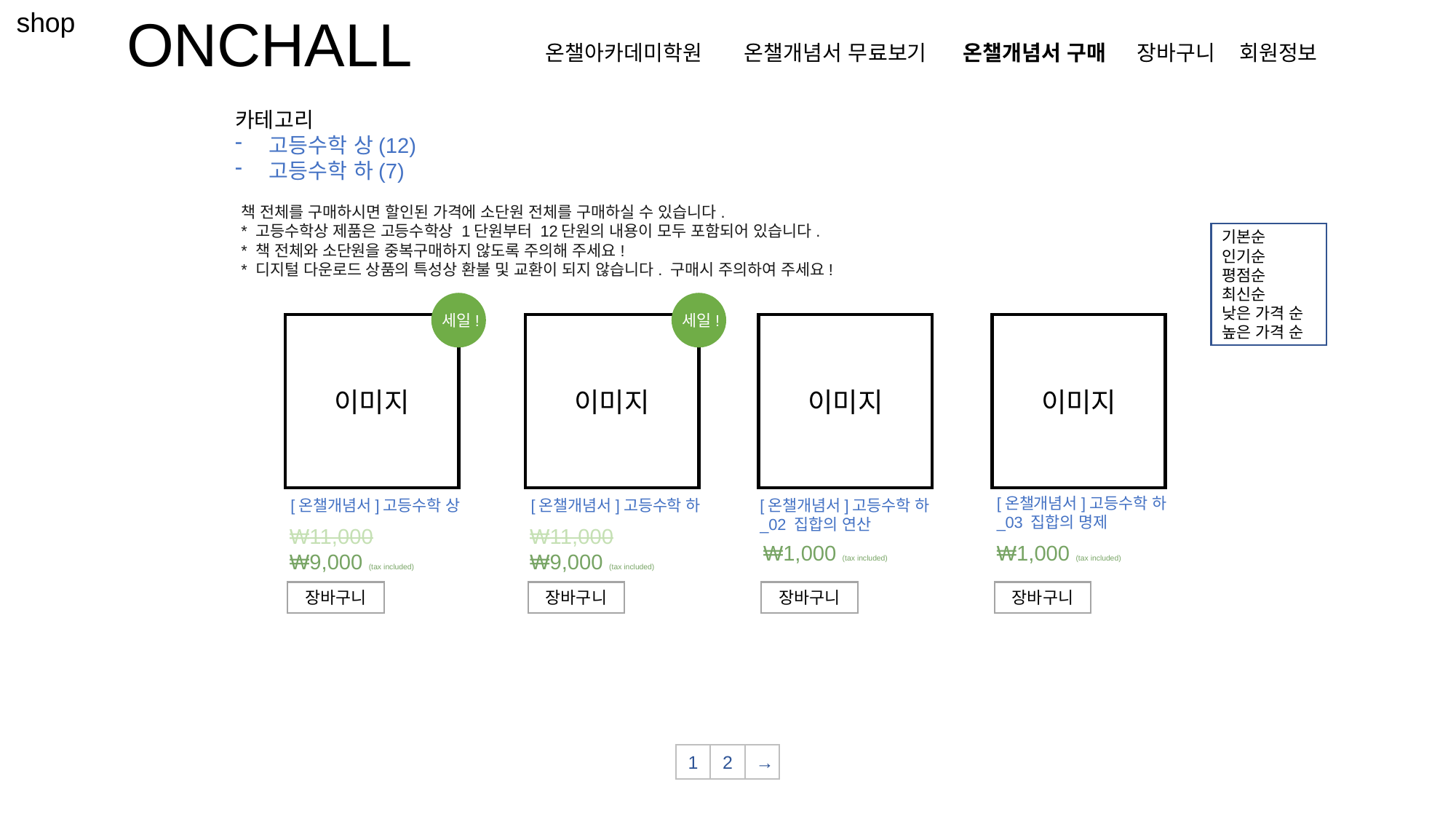

shop
ONCHALL
온챌아카데미학원       온챌개념서 무료보기      온챌개념서 구매     장바구니    회원정보
카테고리
고등수학 상(12)
고등수학 하(7)
책 전체를 구매하시면 할인된 가격에 소단원 전체를 구매하실 수 있습니다.
* 고등수학상 제품은 고등수학상 1단원부터 12단원의 내용이 모두 포함되어 있습니다.
* 책 전체와 소단원을 중복구매하지 않도록 주의해 주세요!
* 디지털 다운로드 상품의 특성상 환불 및 교환이 되지 않습니다. 구매시 주의하여 주세요!
기본순
인기순
평점순
최신순
낮은 가격 순
높은 가격 순

세일!
세일!
이미지
이미지
이미지
이미지
[온챌개념서]고등수학 하
_03 집합의 명제
[온챌개념서]고등수학 상
[온챌개념서]고등수학 하
[온챌개념서]고등수학 하
_02 집합의 연산
₩11,000
₩9,000 (tax included)
₩11,000
₩9,000 (tax included)
₩1,000 (tax included)
₩1,000 (tax included)
장바구니
장바구니
장바구니
장바구니
1
2
→